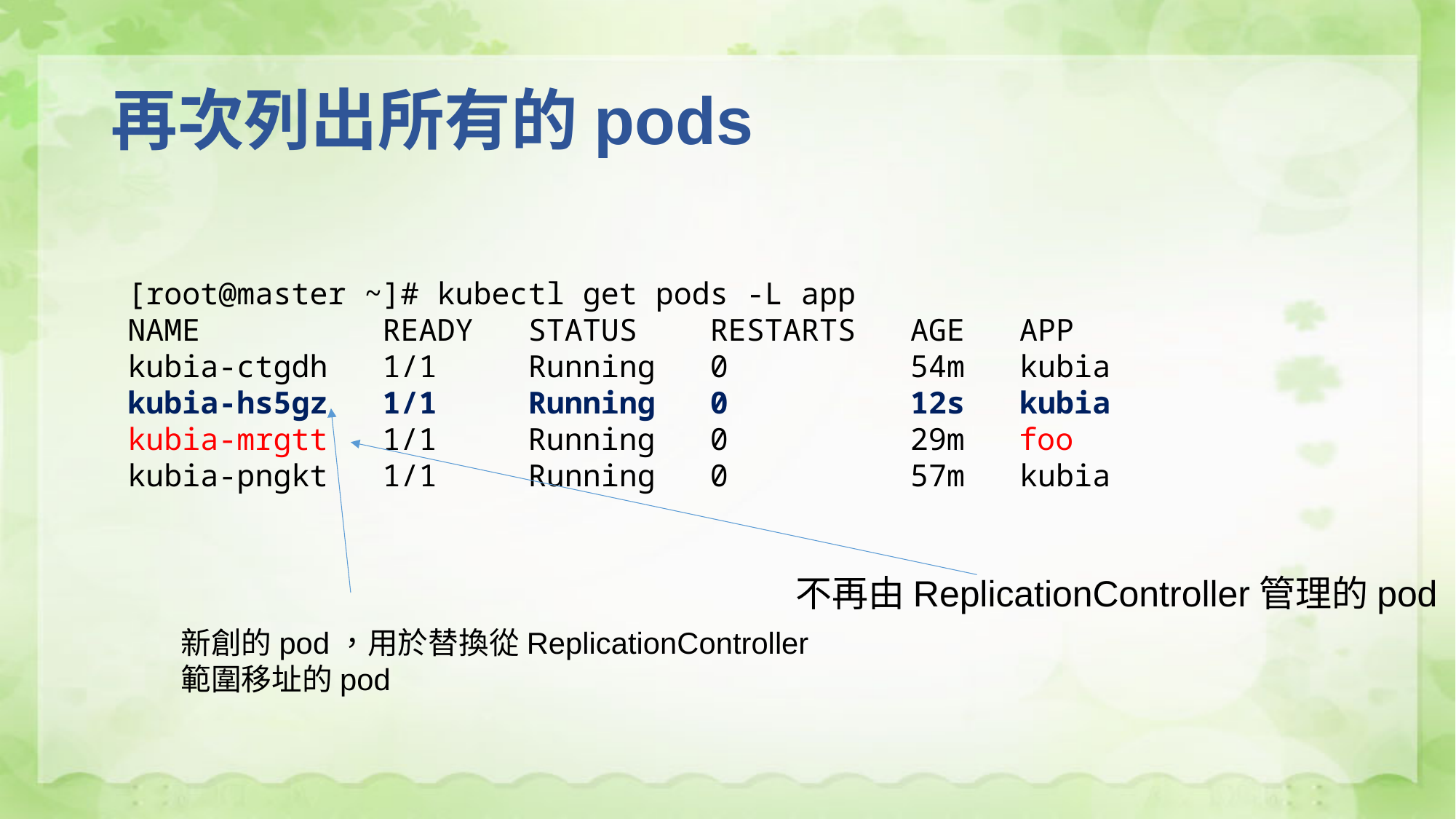

# 再次列出所有的pods
[root@master ~]# kubectl get pods -L app
NAME          READY   STATUS    RESTARTS   AGE   APP
kubia-ctgdh   1/1     Running   0          54m   kubia
kubia-hs5gz   1/1     Running   0          12s   kubia
kubia-mrgtt   1/1     Running   0          29m   foo
kubia-pngkt   1/1     Running   0          57m   kubia
不再由ReplicationController管理的pod
新創的pod，用於替換從ReplicationController範圍移址的pod